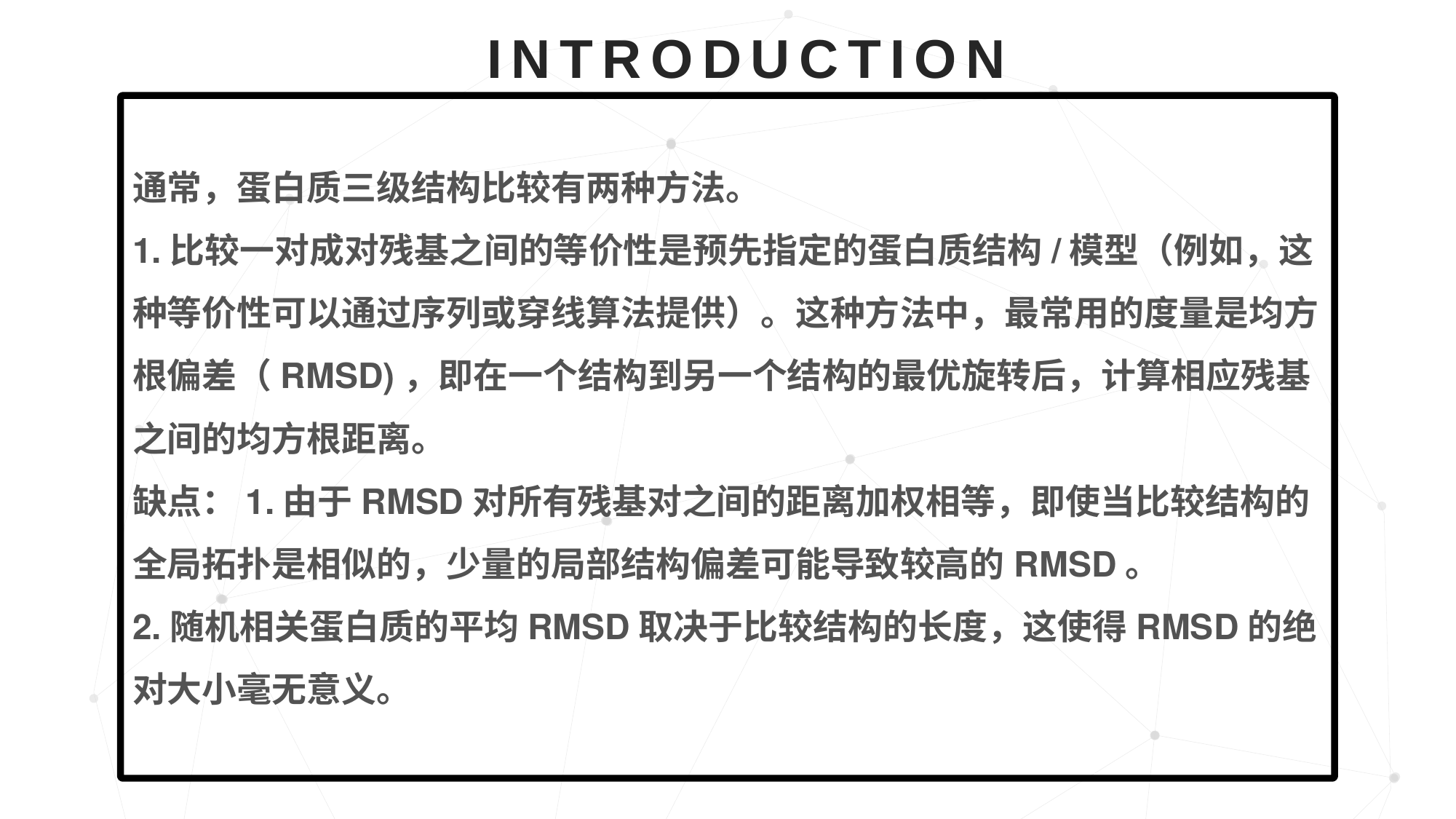

INTRODUCTION

通常，蛋白质三级结构比较有两种方法。
1.比较一对成对残基之间的等价性是预先指定的蛋白质结构/模型（例如，这种等价性可以通过序列或穿线算法提供）。这种方法中，最常用的度量是均方根偏差（RMSD)，即在一个结构到另一个结构的最优旋转后，计算相应残基之间的均方根距离。
缺点：1.由于RMSD对所有残基对之间的距离加权相等，即使当比较结构的全局拓扑是相似的，少量的局部结构偏差可能导致较高的RMSD。
2.随机相关蛋白质的平均RMSD取决于比较结构的长度，这使得RMSD的绝对大小毫无意义。